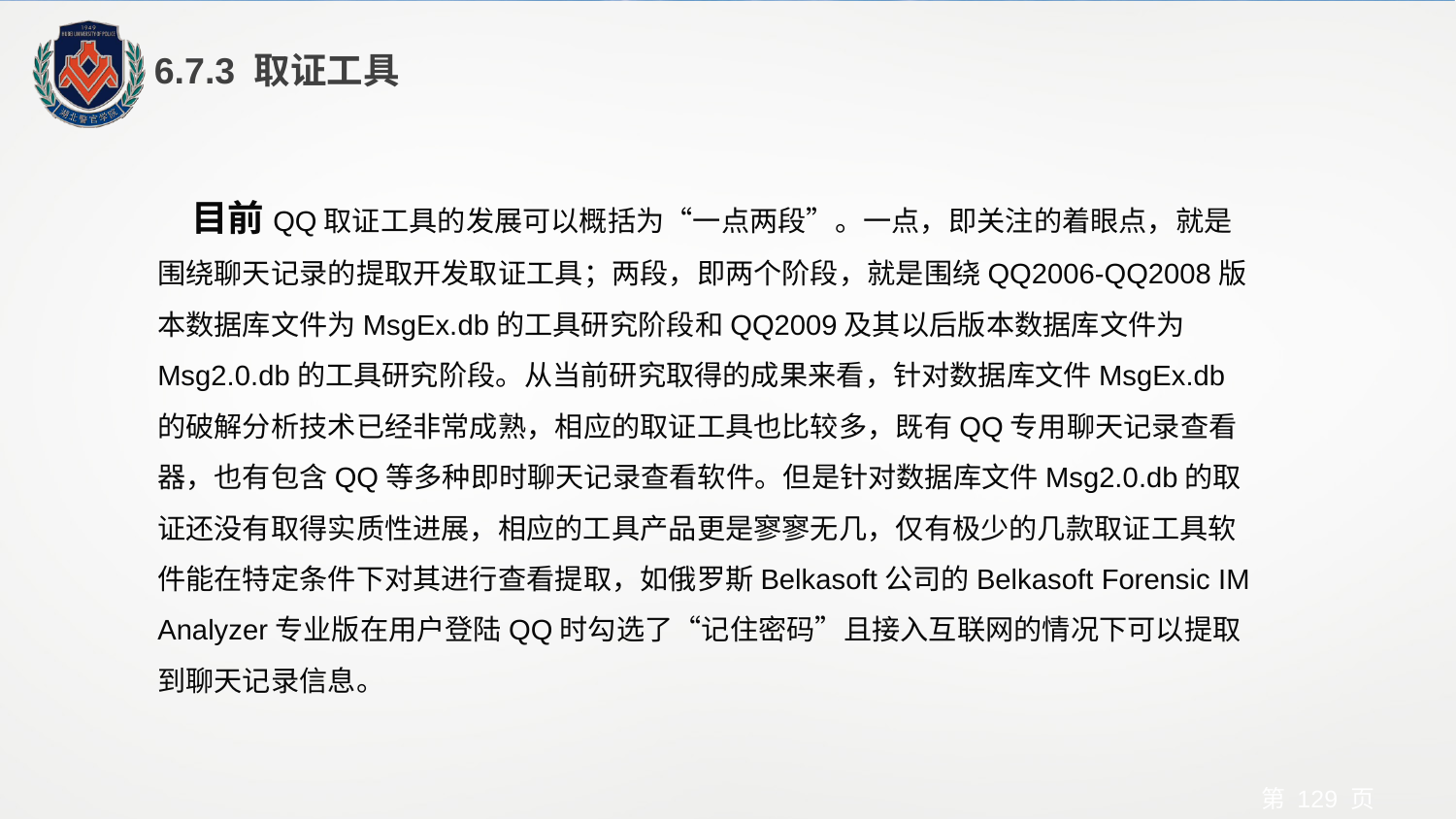

6.7.3 取证工具
    目前QQ取证工具的发展可以概括为“一点两段”。一点，即关注的着眼点，就是围绕聊天记录的提取开发取证工具；两段，即两个阶段，就是围绕QQ2006-QQ2008版本数据库文件为MsgEx.db的工具研究阶段和QQ2009及其以后版本数据库文件为Msg2.0.db的工具研究阶段。从当前研究取得的成果来看，针对数据库文件MsgEx.db的破解分析技术已经非常成熟，相应的取证工具也比较多，既有QQ专用聊天记录查看器，也有包含QQ等多种即时聊天记录查看软件。但是针对数据库文件Msg2.0.db的取证还没有取得实质性进展，相应的工具产品更是寥寥无几，仅有极少的几款取证工具软件能在特定条件下对其进行查看提取，如俄罗斯Belkasoft公司的Belkasoft Forensic IM Analyzer专业版在用户登陆QQ时勾选了“记住密码”且接入互联网的情况下可以提取到聊天记录信息。